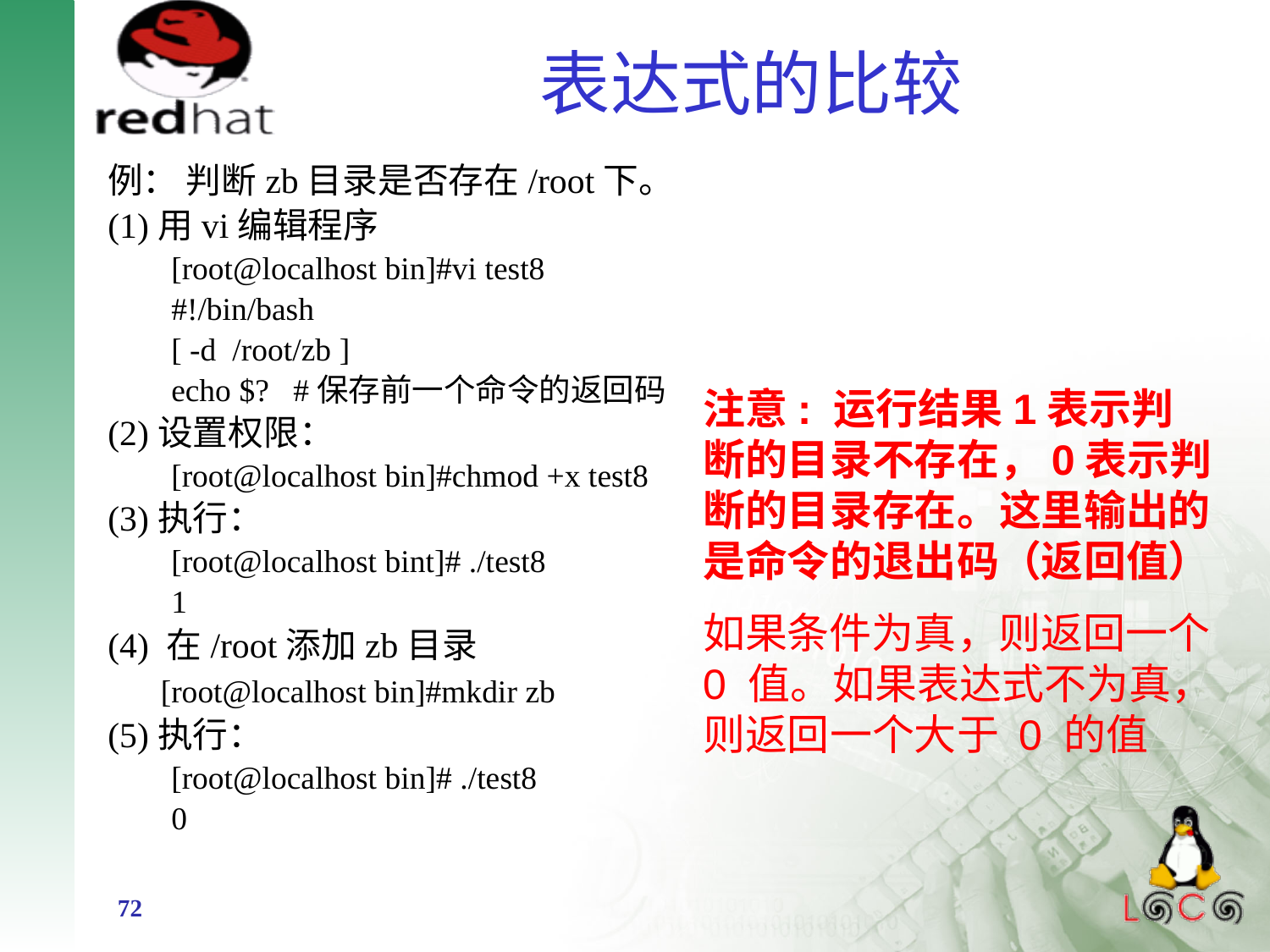

# 表达式的比较
例： 判断zb目录是否存在/root下。
(1)用vi编辑程序
[root@localhost bin]#vi test8
#!/bin/bash
[ -d  /root/zb ]
echo $?   #保存前一个命令的返回码
(2)设置权限：
[root@localhost bin]#chmod +x test8
(3)执行：
[root@localhost bint]# ./test8
1
(4) 在/root添加zb目录
	[root@localhost bin]#mkdir zb
(5)执行：
[root@localhost bin]# ./test8
0
注意: 运行结果1表示判断的目录不存在，0表示判断的目录存在。这里输出的是命令的退出码（返回值）
如果条件为真，则返回一个 0 值。如果表达式不为真，则返回一个大于 0 的值
72